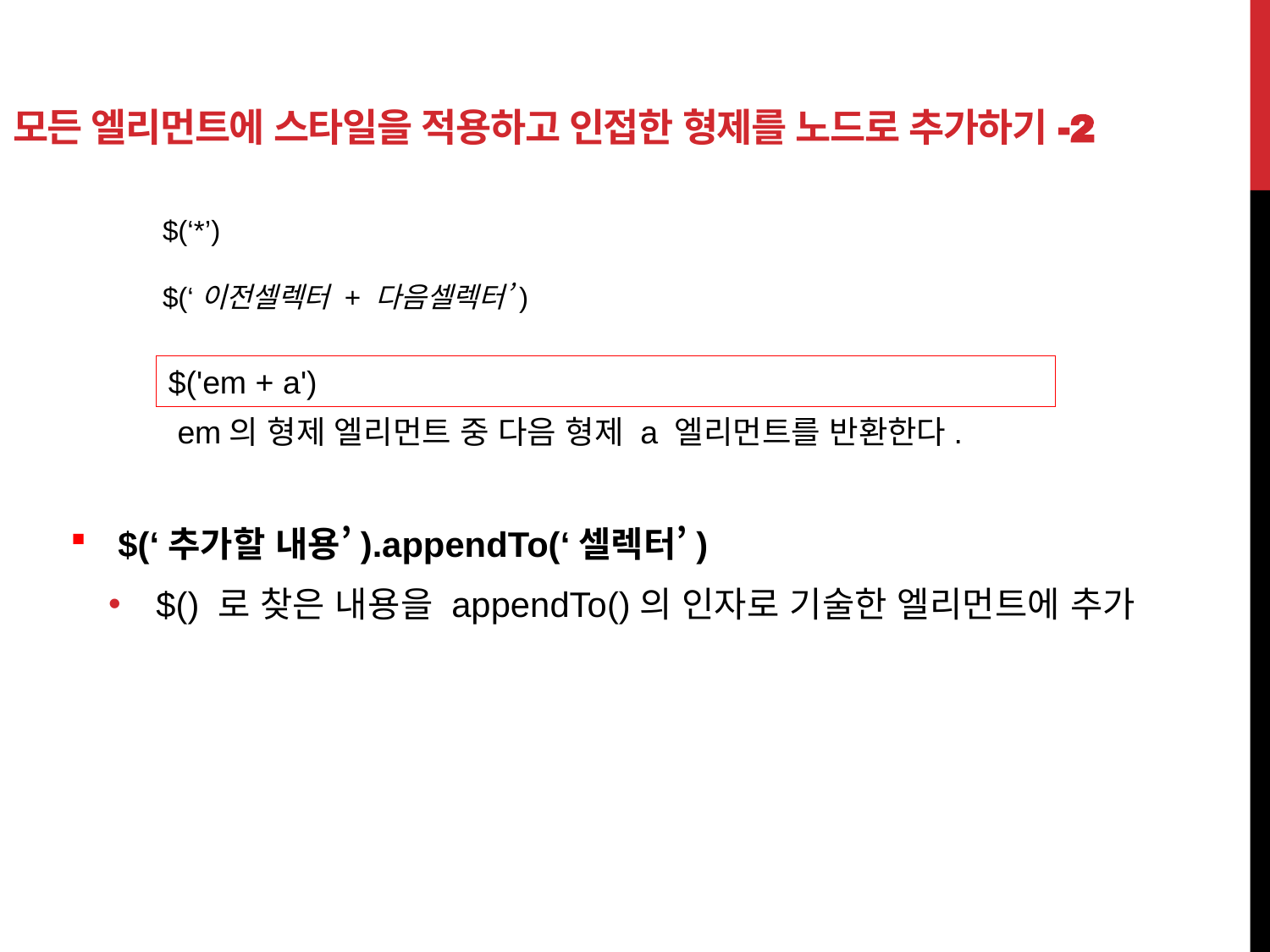

# 모든 엘리먼트에 스타일을 적용하고 인접한 형제를 노드로 추가하기-2
$(‘*’)

$(‘이전셀렉터 + 다음셀렉터’)
$('em + a')
em의 형제 엘리먼트 중 다음 형제 a 엘리먼트를 반환한다.
$(‘추가할 내용’).appendTo(‘셀렉터’)
$() 로 찾은 내용을 appendTo()의 인자로 기술한 엘리먼트에 추가